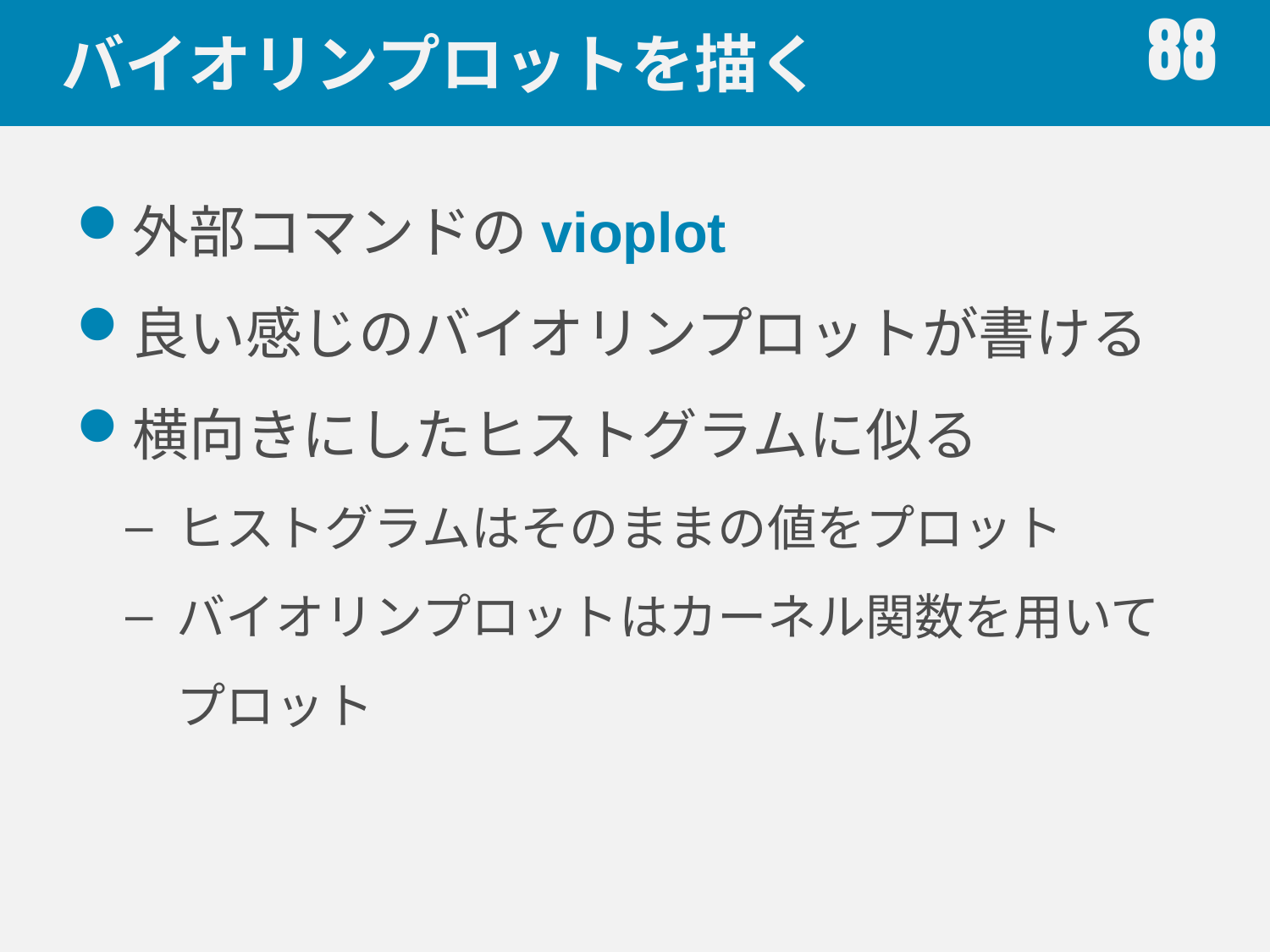

# バイオリンプロットを描く
 88
外部コマンドのvioplot
良い感じのバイオリンプロットが書ける
横向きにしたヒストグラムに似る
ヒストグラムはそのままの値をプロット
バイオリンプロットはカーネル関数を用いてプロット